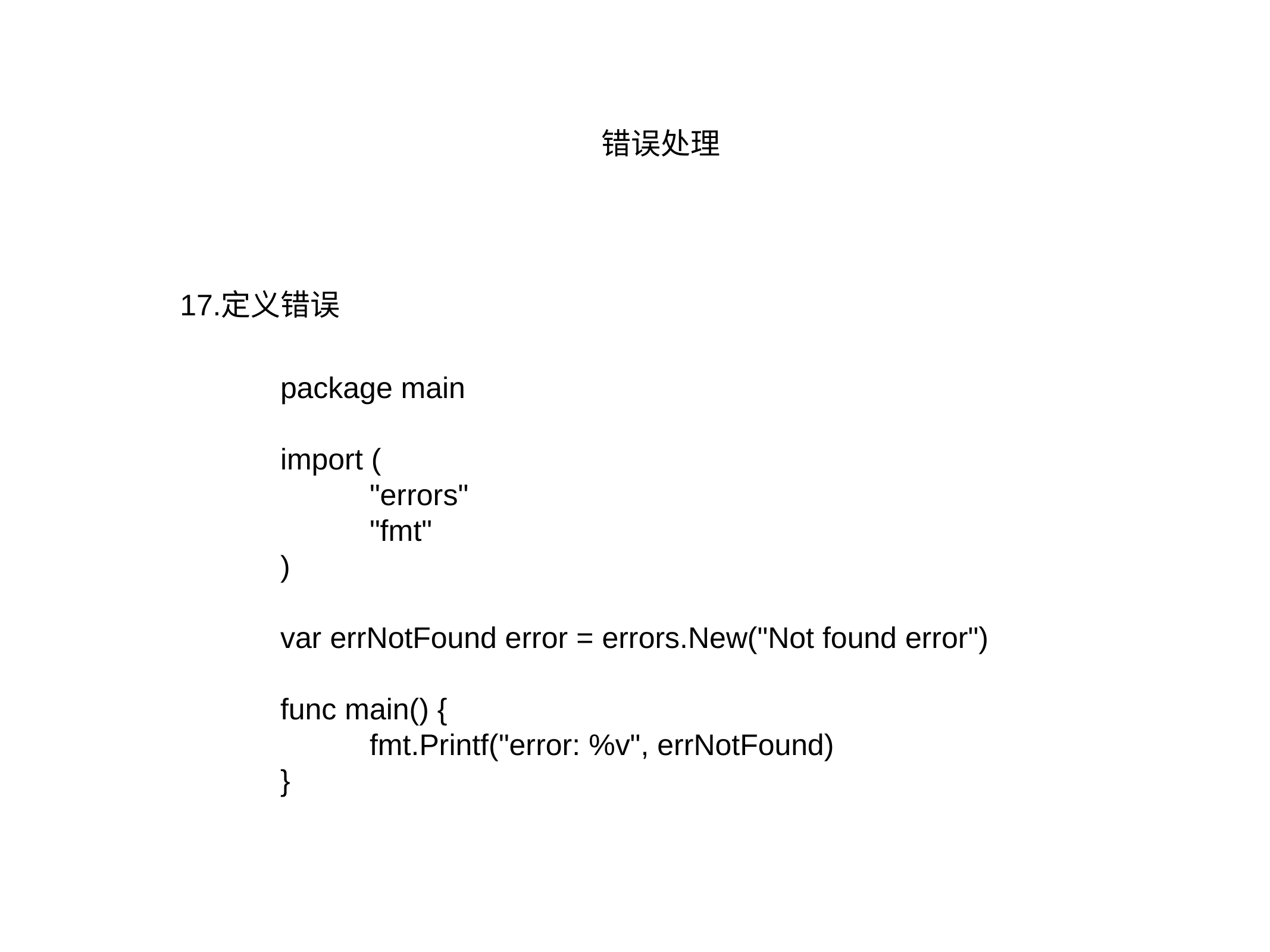

错误处理
定义错误
package main

import (
	"errors"
	"fmt"
)

var errNotFound error = errors.New("Not found error")

func main() {
	fmt.Printf("error: %v", errNotFound)
}